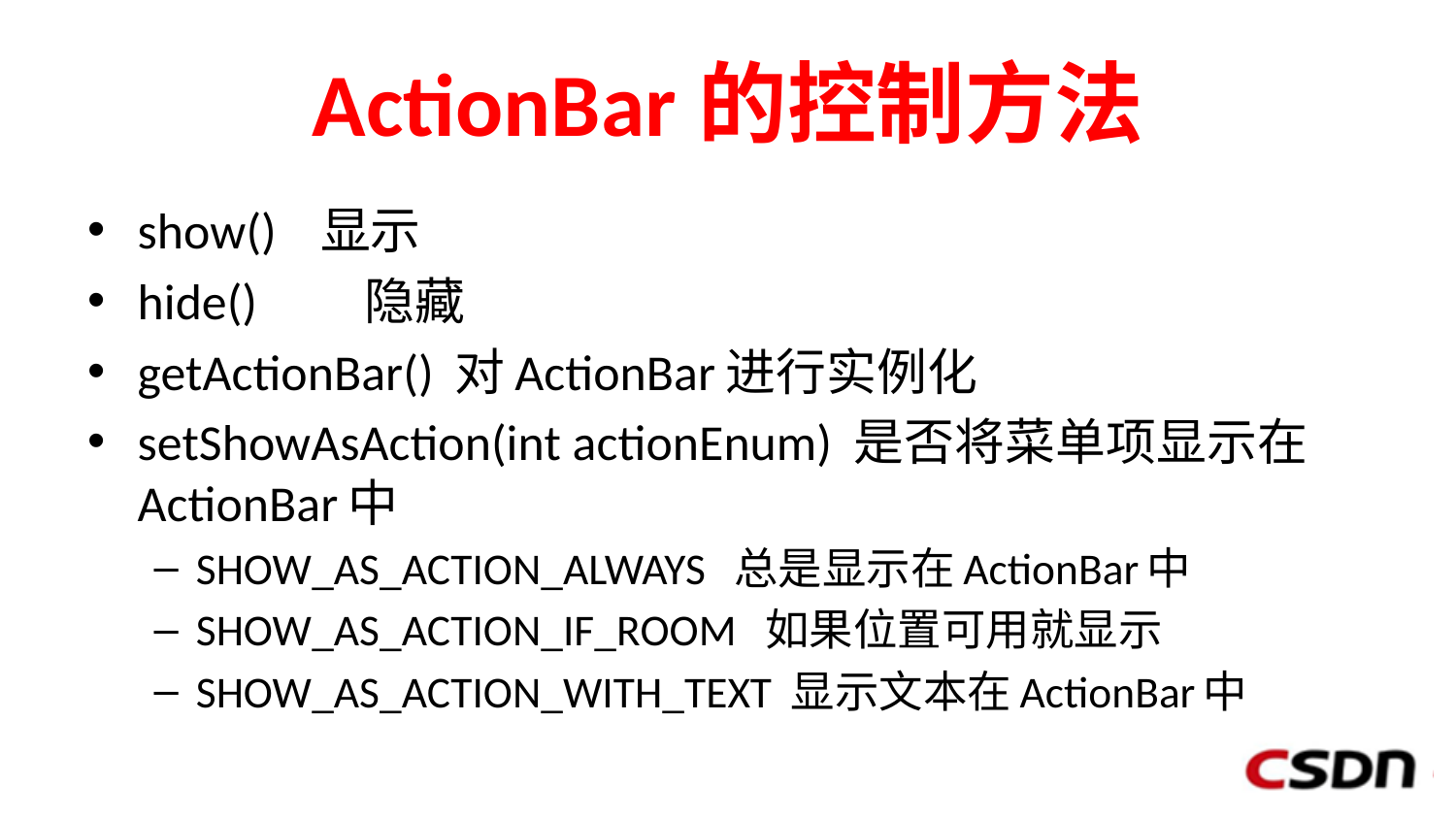

# ActionBar的控制方法
show()   显示
hide()	隐藏
getActionBar() 对ActionBar进行实例化
setShowAsAction(int actionEnum) 是否将菜单项显示在ActionBar中
SHOW_AS_ACTION_ALWAYS  总是显示在ActionBar中
SHOW_AS_ACTION_IF_ROOM  如果位置可用就显示
SHOW_AS_ACTION_WITH_TEXT 显示文本在ActionBar中